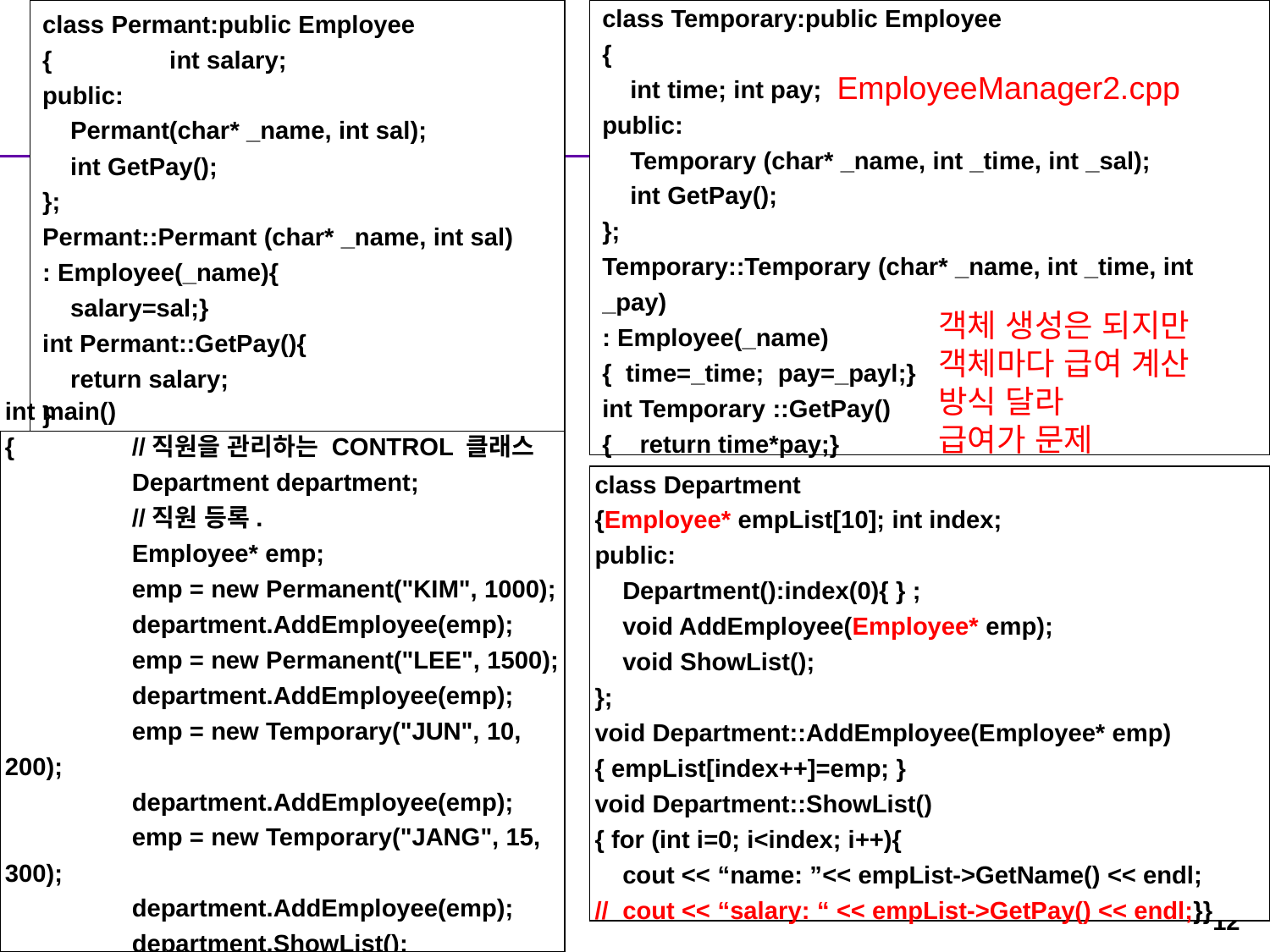

class Temporary:public Employee
{
    int time; int pay;
public:
    Temporary (char* _name, int _time, int _sal);
    int GetPay();
};
Temporary::Temporary (char* _name, int _time, int _pay)
: Employee(_name)
{  time=_time;  pay=_payl;}
int Temporary ::GetPay()
{    return time*pay;}
class Permant:public Employee
{	int salary;
public:
    Permant(char* _name, int sal);
    int GetPay();
};
Permant::Permant (char* _name, int sal)
: Employee(_name){
    salary=sal;}
int Permant::GetPay(){
    return salary;
}
EmployeeManager2.cpp
객체 생성은 되지만
객체마다 급여 계산 방식 달라
급여가 문제
int main()
{	//직원을 관리하는 CONTROL 클래스
	Department department;
	//직원 등록.
	Employee* emp;
	emp = new Permanent("KIM", 1000);
	department.AddEmployee(emp);
	emp = new Permanent("LEE", 1500);
	department.AddEmployee(emp);
	emp = new Temporary("JUN", 10, 200);
	department.AddEmployee(emp);
	emp = new Temporary("JANG", 15, 300);
	department.AddEmployee(emp);
	department.ShowList();
}
class Department
{Employee* empList[10]; int index;
public:
    Department():index(0){ } ;
    void AddEmployee(Employee* emp);
    void ShowList();
};
void Department::AddEmployee(Employee* emp)
{ empList[index++]=emp; }
void Department::ShowList()
{ for (int i=0; i<index; i++){
    cout << “name: ”<< empList->GetName() << endl;
//  cout << “salary: “ << empList->GetPay() << endl;}}
12